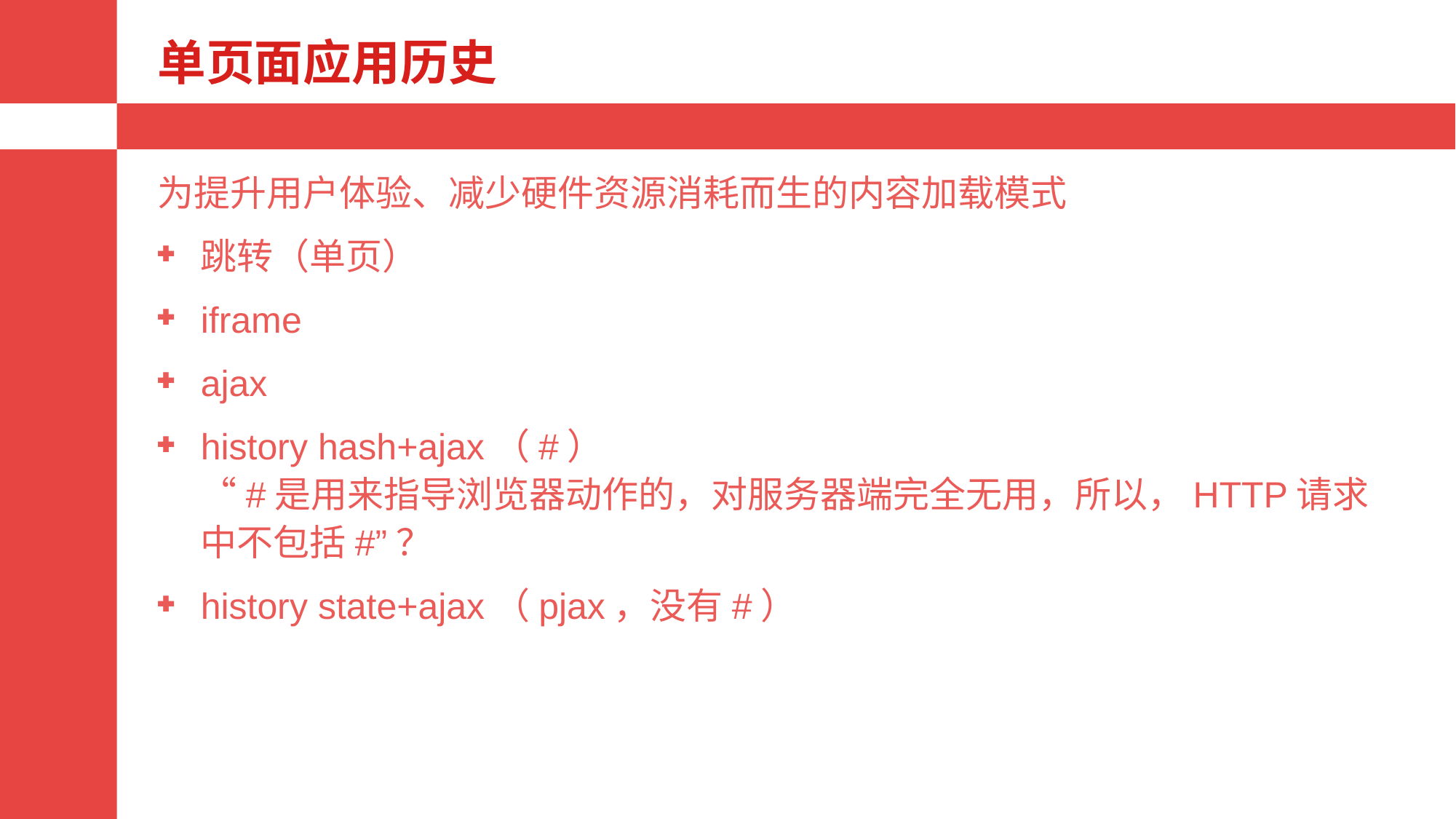

# 单页面应用历史
为提升用户体验、减少硬件资源消耗而生的内容加载模式
跳转（单页）
iframe
ajax
history hash+ajax（#）
“#是用来指导浏览器动作的，对服务器端完全无用，所以，HTTP请求中不包括#”？
history state+ajax（pjax，没有#）